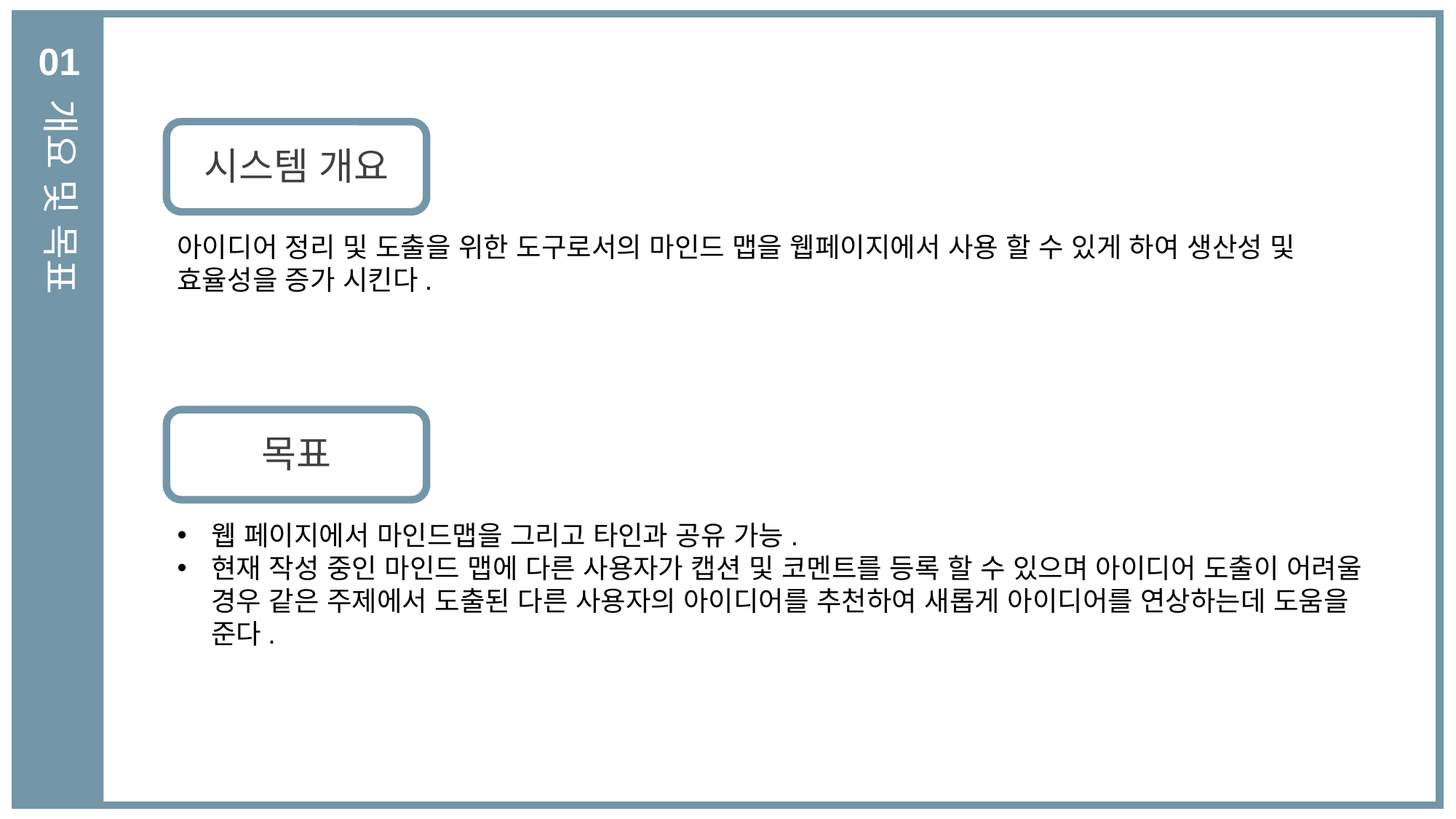

01
개요 및 목표

시스템 개요
아이디어 정리 및 도출을 위한 도구로서의 마인드 맵을 웹페이지에서 사용 할 수 있게 하여 생산성 및 효율성을 증가 시킨다.

목표
웹 페이지에서 마인드맵을 그리고 타인과 공유 가능.
현재 작성 중인 마인드 맵에 다른 사용자가 캡션 및 코멘트를 등록 할 수 있으며 아이디어 도출이 어려울 경우 같은 주제에서 도출된 다른 사용자의 아이디어를 추천하여 새롭게 아이디어를 연상하는데 도움을 준다.